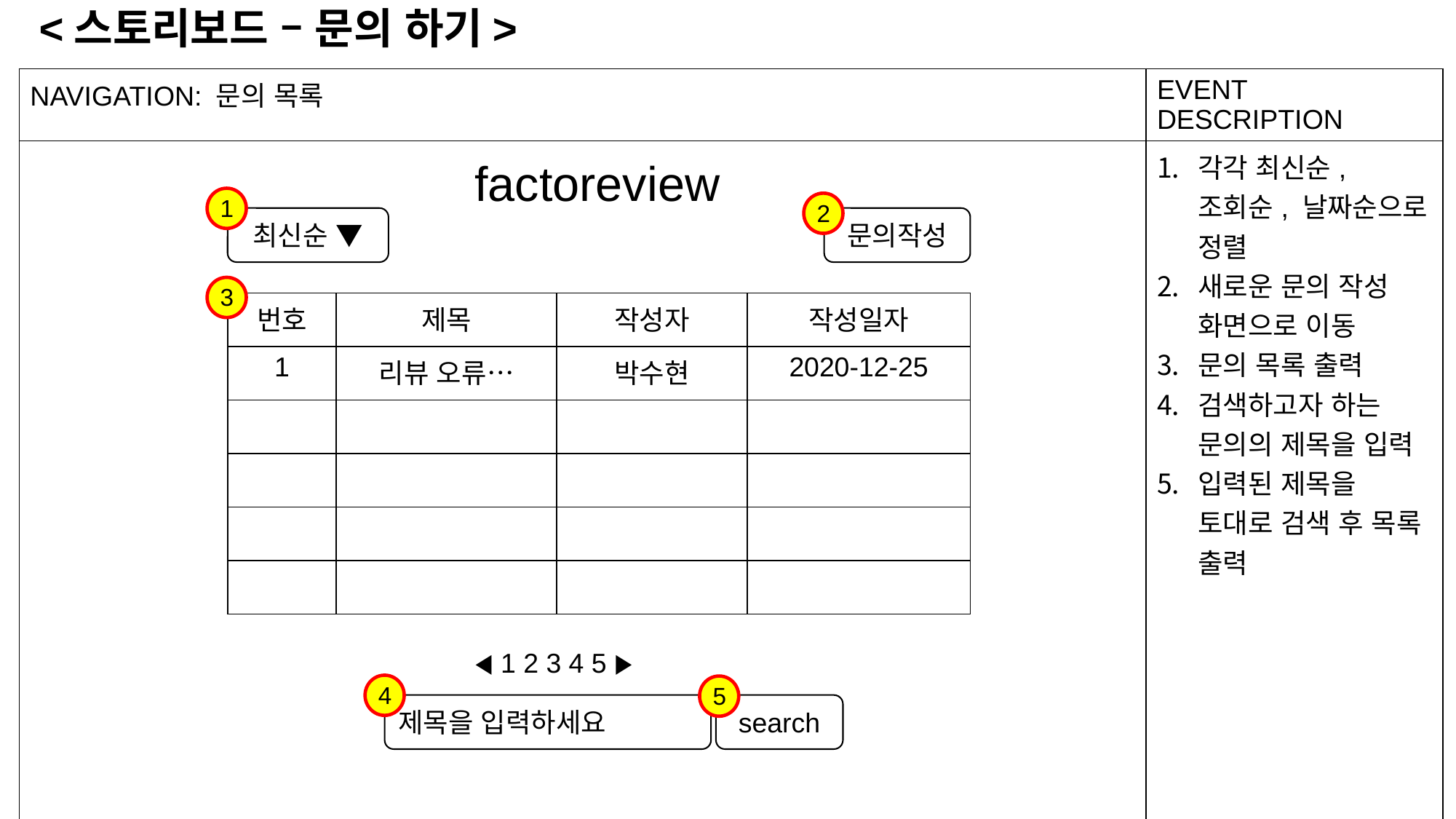

<스토리보드 – 문의 하기>
| NAVIGATION: 문의 목록 | EVENT DESCRIPTION |
| --- | --- |
|  | 각각 최신순, 조회순, 날짜순으로 정렬 새로운 문의 작성 화면으로 이동 문의 목록 출력 검색하고자 하는 문의의 제목을 입력 입력된 제목을 토대로 검색 후 목록 출력 |
factoreview
1

2

최신순 ▼
문의작성
3

| 번호 | 제목 | 작성자 | 작성일자 |
| --- | --- | --- | --- |
| 1 | 리뷰 오류… | 박수현 | 2020-12-25 |
|  |  |  |  |
|  |  |  |  |
|  |  |  |  |
|  |  |  |  |
◀ 1 2 3 4 5 ▶
4

5

제목을 입력하세요
search